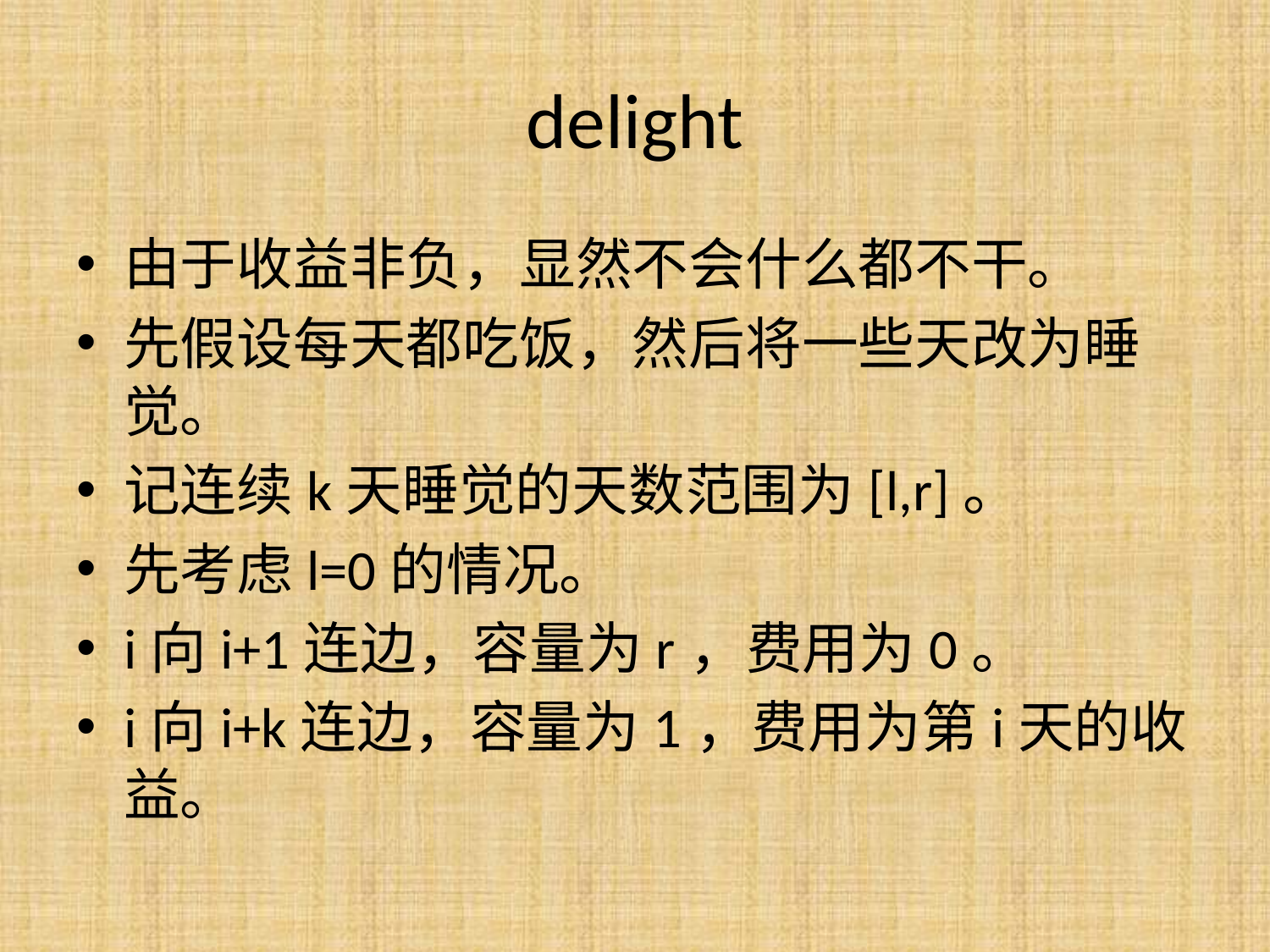

# delight
由于收益非负，显然不会什么都不干。
先假设每天都吃饭，然后将一些天改为睡觉。
记连续k天睡觉的天数范围为[l,r]。
先考虑l=0的情况。
i向i+1连边，容量为r，费用为0。
i向i+k连边，容量为1，费用为第i天的收益。